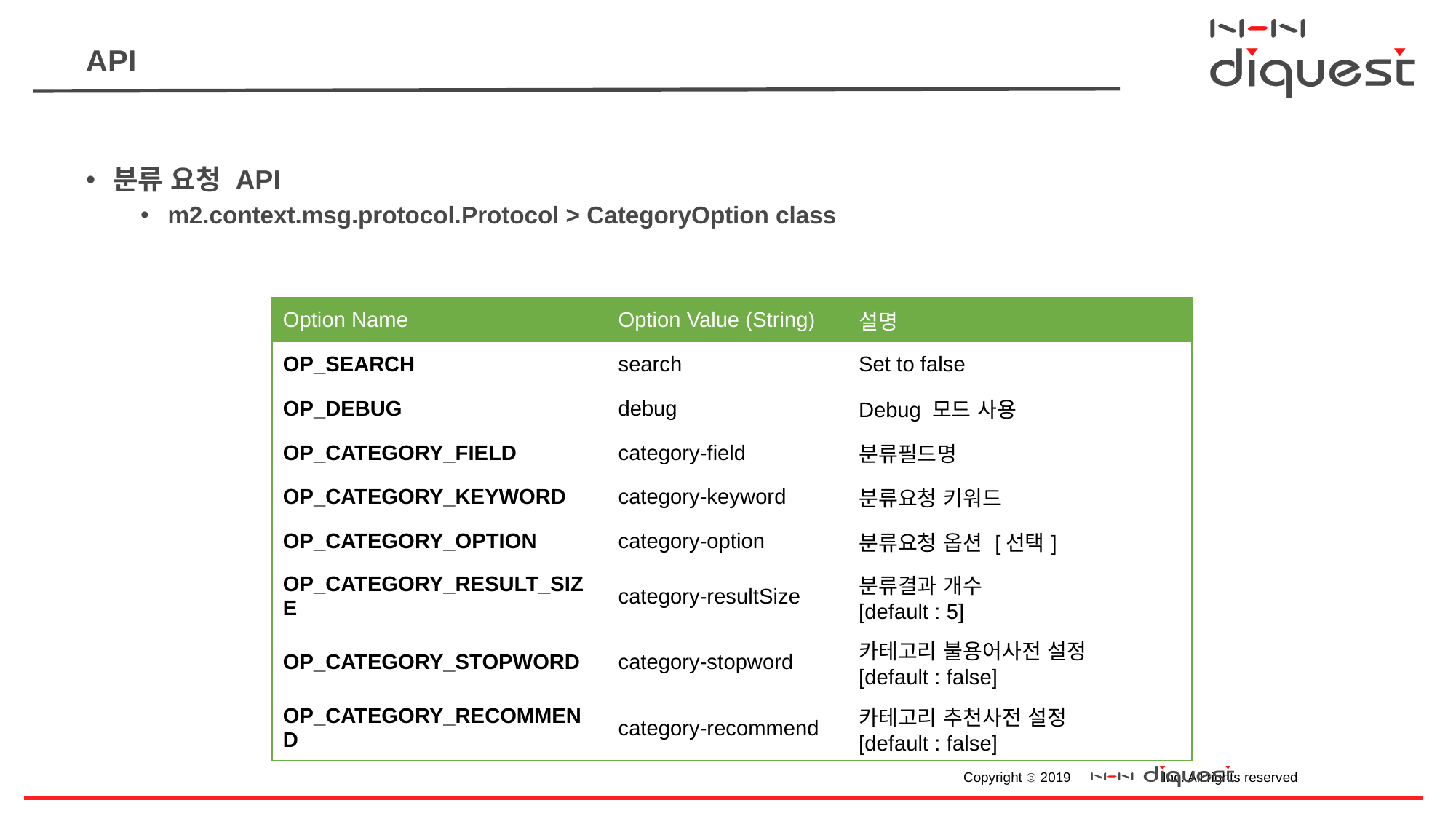

# API
분류 요청 API
m2.context.msg.protocol.Protocol > CategoryOption class

| Option Name | Option Value (String) | 설명 |
| --- | --- | --- |
| OP\_SEARCH | search | Set to false |
| OP\_DEBUG | debug | Debug 모드 사용 |
| OP\_CATEGORY\_FIELD | category-field | 분류필드명 |
| OP\_CATEGORY\_KEYWORD | category-keyword | 분류요청 키워드 |
| OP\_CATEGORY\_OPTION | category-option | 분류요청 옵션 [선택] |
| OP\_CATEGORY\_RESULT\_SIZE | category-resultSize | 분류결과 개수 [default : 5] |
| OP\_CATEGORY\_STOPWORD | category-stopword | 카테고리 불용어사전 설정 [default : false] |
| OP\_CATEGORY\_RECOMMEND | category-recommend | 카테고리 추천사전 설정 [default : false] |